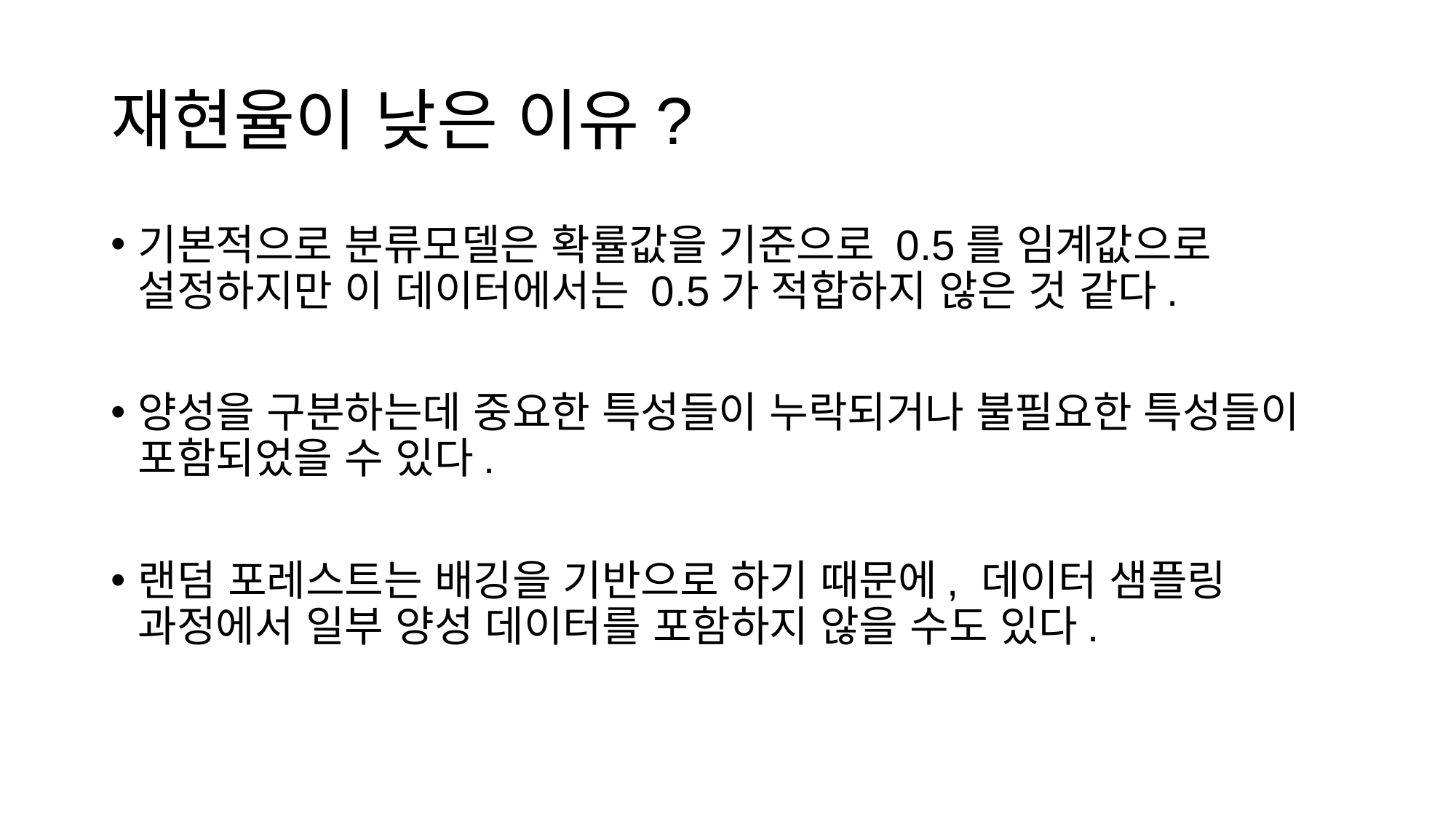

# 재현율이 낮은 이유?
기본적으로 분류모델은 확률값을 기준으로 0.5를 임계값으로 설정하지만 이 데이터에서는 0.5가 적합하지 않은 것 같다.

양성을 구분하는데 중요한 특성들이 누락되거나 불필요한 특성들이 포함되었을 수 있다.

랜덤 포레스트는 배깅을 기반으로 하기 때문에, 데이터 샘플링 과정에서 일부 양성 데이터를 포함하지 않을 수도 있다.